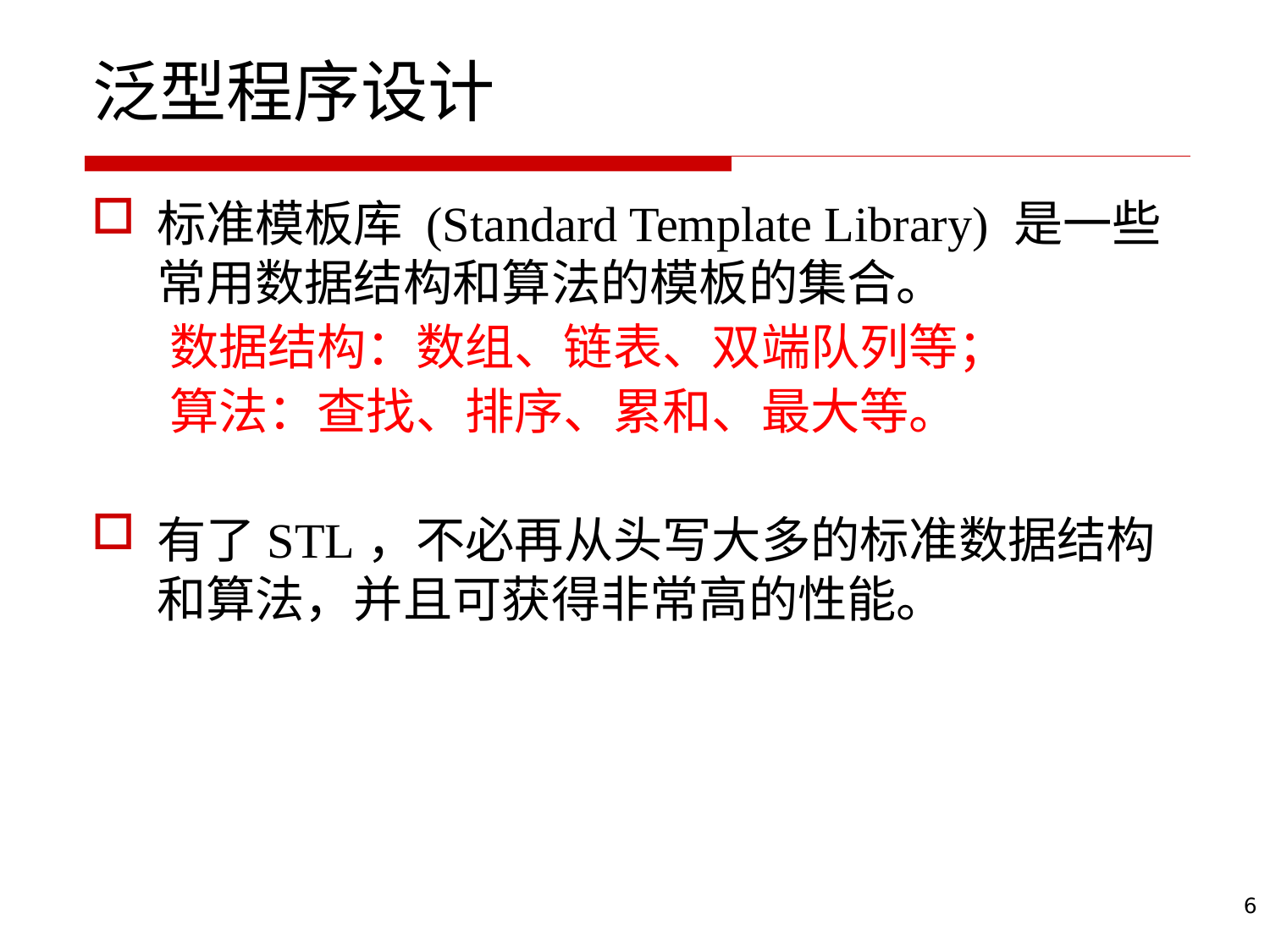

# 泛型程序设计
标准模板库 (Standard Template Library) 是一些常用数据结构和算法的模板的集合。
      数据结构：数组、链表、双端队列等；
      算法：查找、排序、累和、最大等。

有了STL，不必再从头写大多的标准数据结构和算法，并且可获得非常高的性能。
6